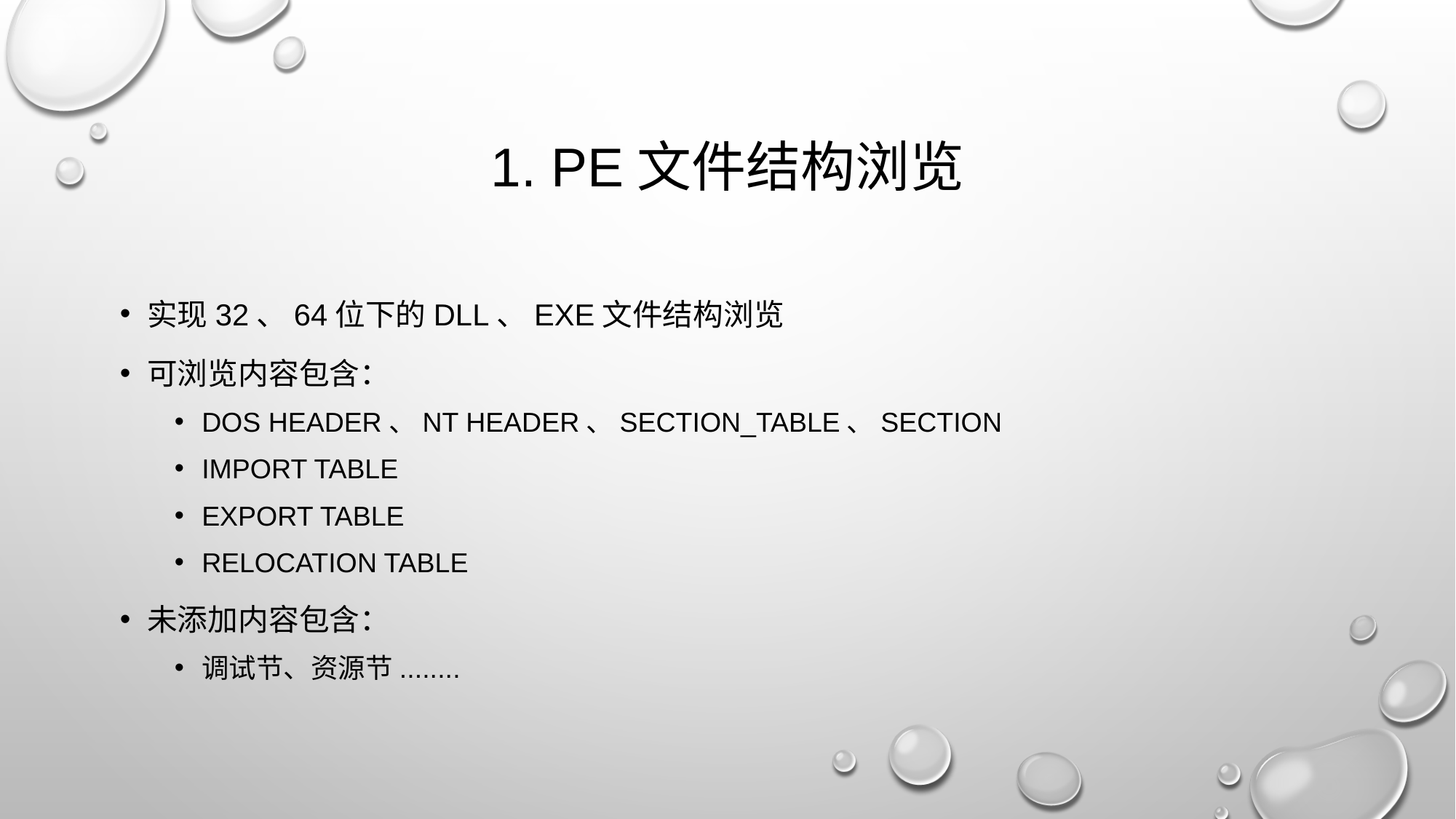

# 1. PE文件结构浏览
实现32、64位下的dll、exe文件结构浏览
可浏览内容包含：
doS header、Nt header、section_Table、section
Import table
export table
relocation table
未添加内容包含：
调试节、资源节........